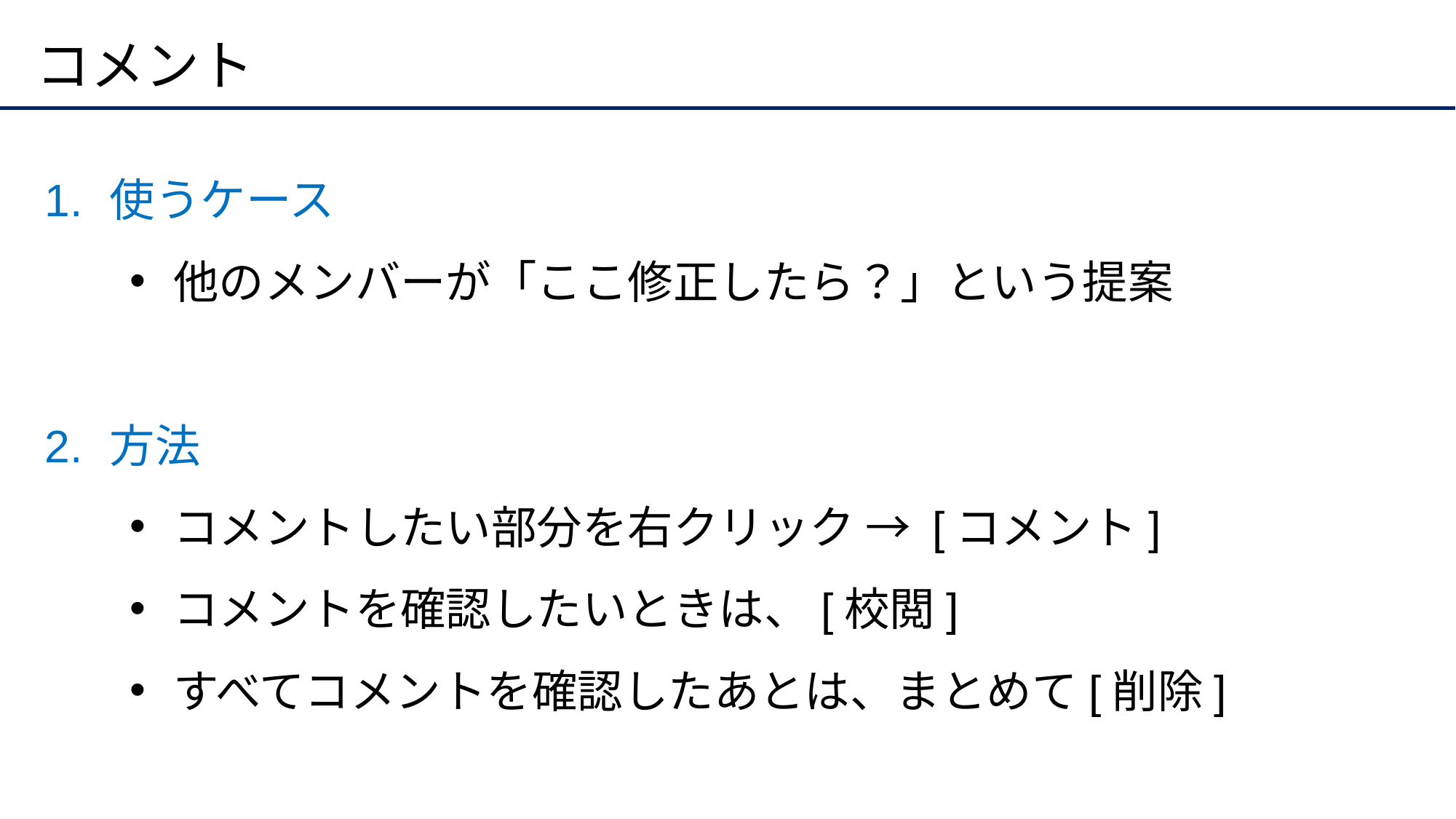

# コメント
使うケース
他のメンバーが「ここ修正したら？」という提案

方法
コメントしたい部分を右クリック → [コメント]
コメントを確認したいときは、[校閲]
すべてコメントを確認したあとは、まとめて[削除]